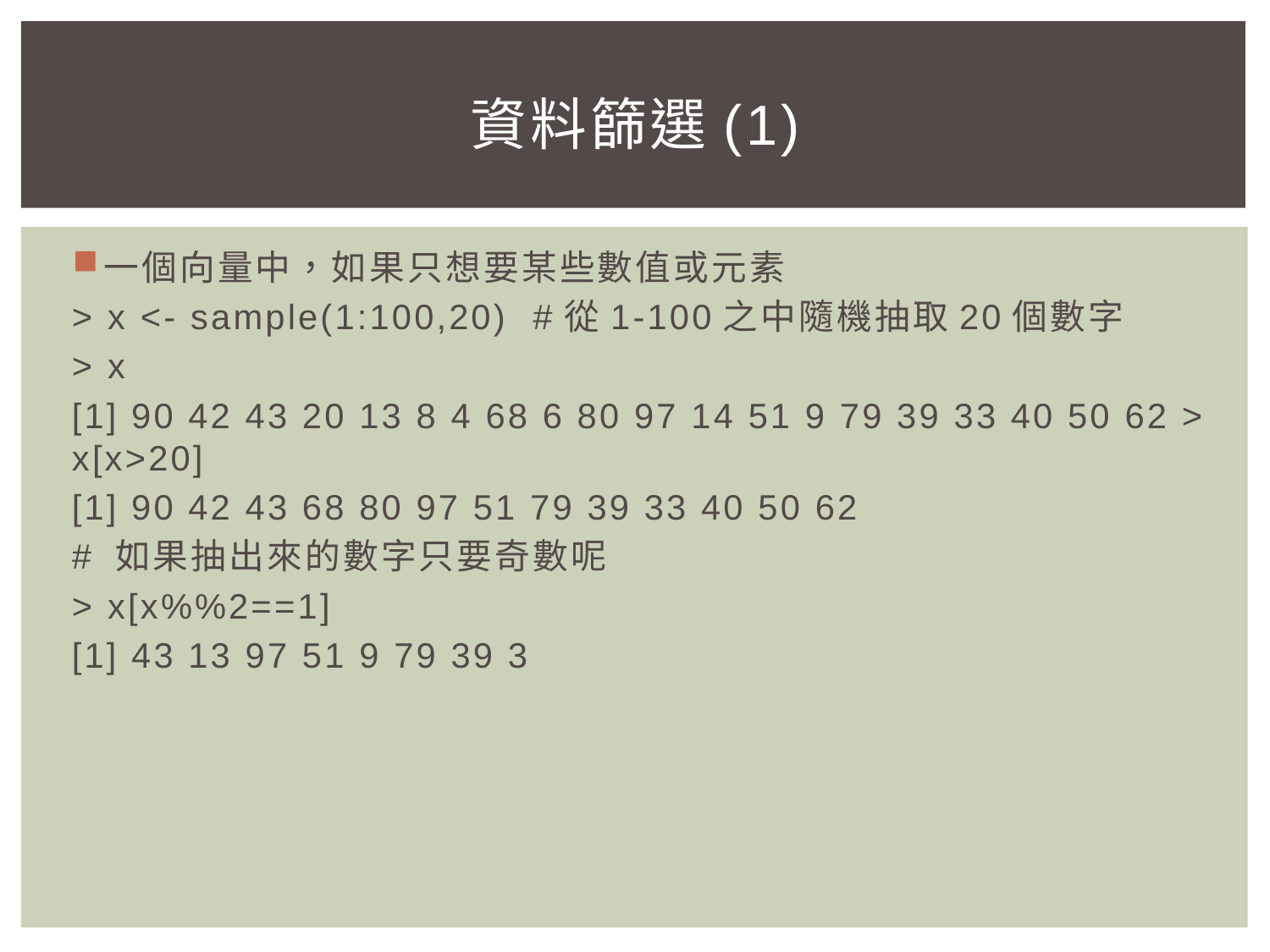

# 資料篩選(1)
一個向量中，如果只想要某些數值或元素
> x <- sample(1:100,20)  #從1-100之中隨機抽取20個數字
> x
[1] 90 42 43 20 13 8 4 68 6 80 97 14 51 9 79 39 33 40 50 62 > x[x>20]
[1] 90 42 43 68 80 97 51 79 39 33 40 50 62
# 如果抽出來的數字只要奇數呢
> x[x%%2==1]
[1] 43 13 97 51 9 79 39 3